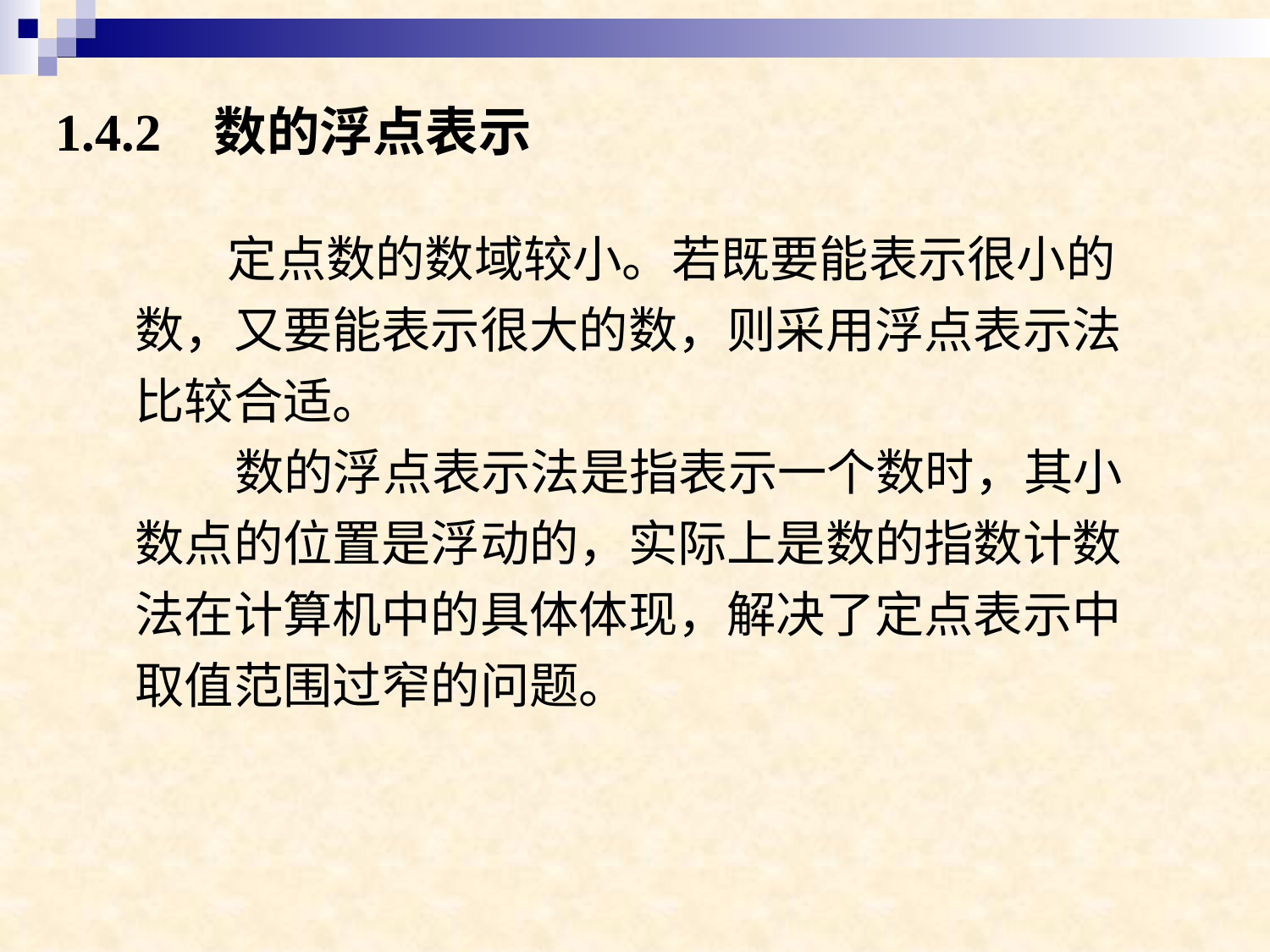

1.4.2   数的浮点表示
定点数的数域较小。若既要能表示很小的数，又要能表示很大的数，则采用浮点表示法比较合适。
        数的浮点表示法是指表示一个数时，其小数点的位置是浮动的，实际上是数的指数计数法在计算机中的具体体现，解决了定点表示中取值范围过窄的问题。